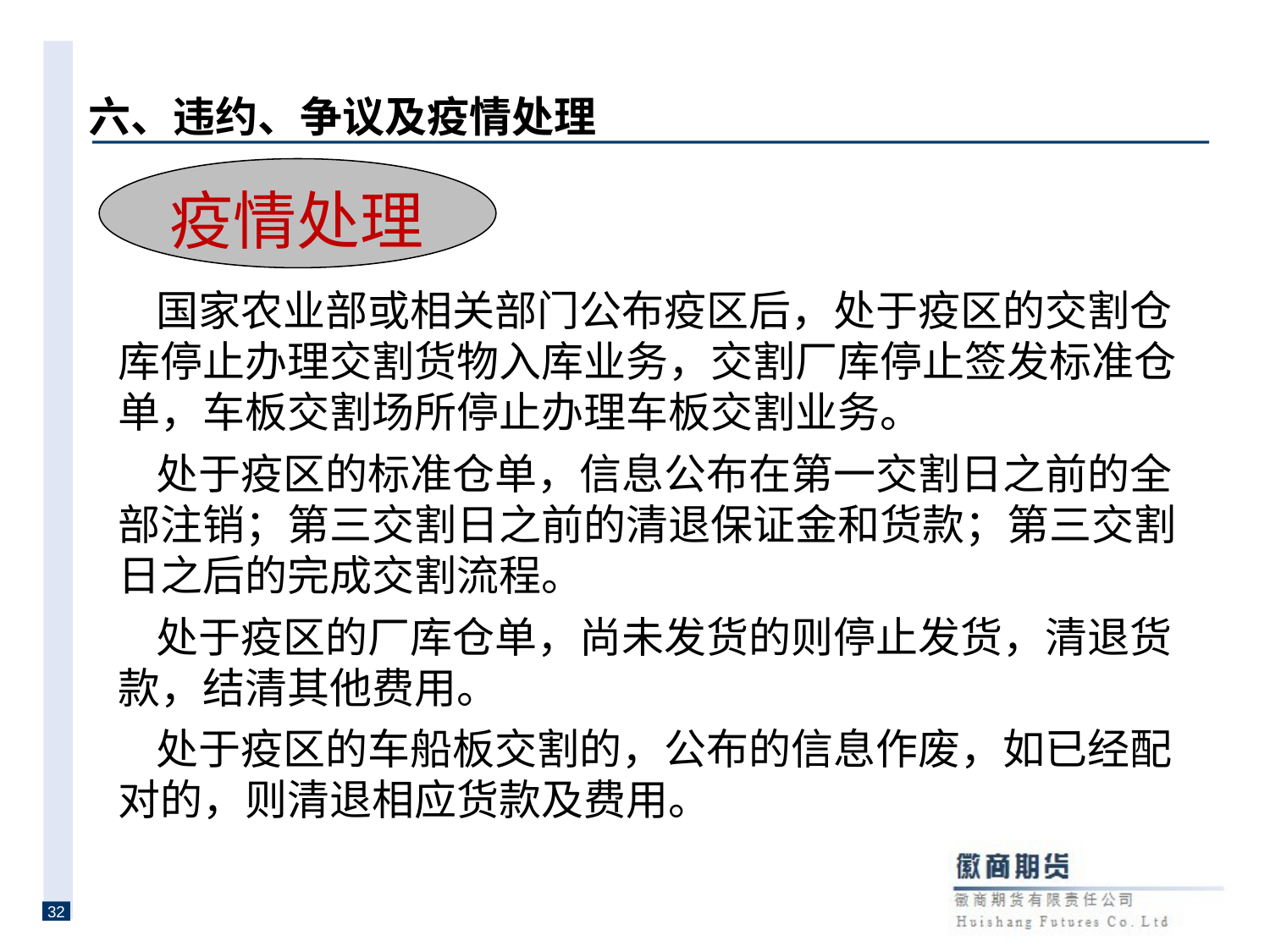

# 二、交割方式 二、交割方式 六、违约、争议及疫情处理
疫情处理

      国家农业部或相关部门公布疫区后，处于疫区的交割仓库停止办理交割货物入库业务，交割厂库停止签发标准仓单，车板交割场所停止办理车板交割业务。
      处于疫区的标准仓单，信息公布在第一交割日之前的全部注销；第三交割日之前的清退保证金和货款；第三交割日之后的完成交割流程。
      处于疫区的厂库仓单，尚未发货的则停止发货，清退货款，结清其他费用。
      处于疫区的车船板交割的，公布的信息作废，如已经配对的，则清退相应货款及费用。